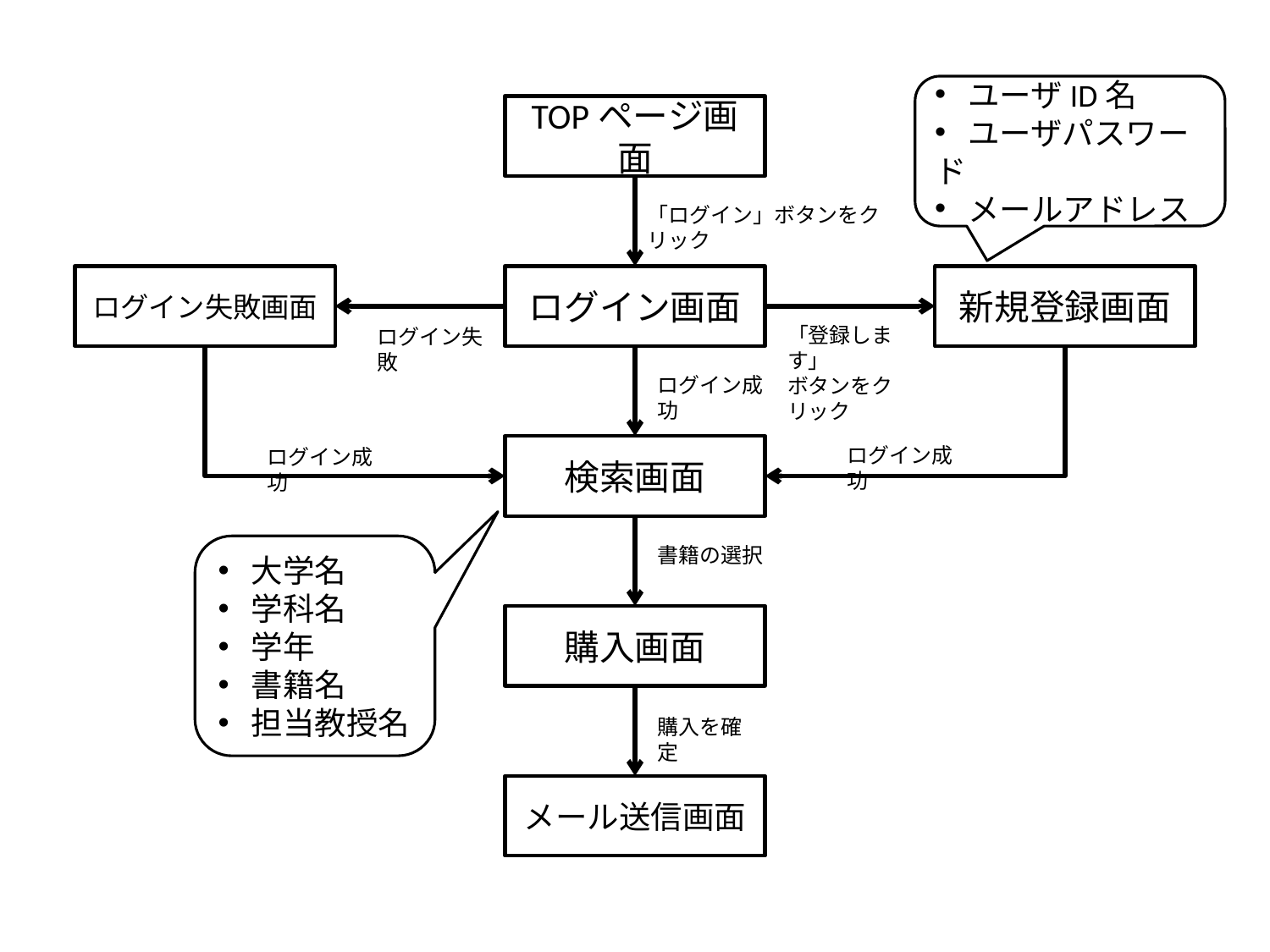

ユーザID名
  ユーザパスワード
  メールアドレス
TOPページ画面
「ログイン」ボタンをクリック
ログイン失敗画面
ログイン画面
新規登録画面
「登録します」
ボタンをクリック
ログイン失敗
ログイン成功
検索画面
ログイン成功
ログイン成功
  大学名
  学科名
  学年
  書籍名
  担当教授名
書籍の選択
購入画面
購入を確定
メール送信画面